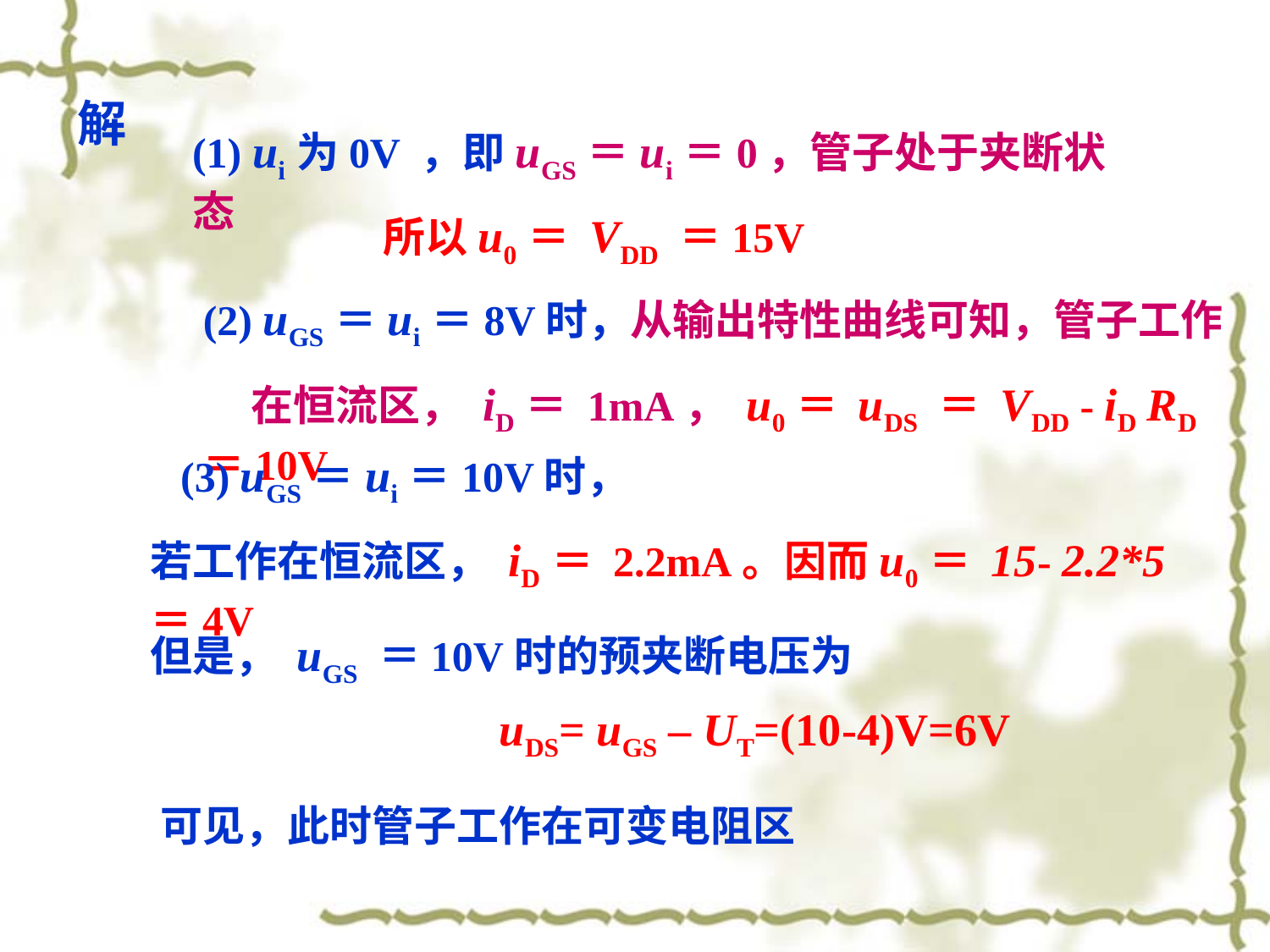

解
(1) ui为0V ，即uGS＝ui＝0，管子处于夹断状态
所以u0＝ VDD ＝15V
(2) uGS＝ui＝8V时，从输出特性曲线可知，管子工作
    在恒流区， iD＝ 1mA， u0＝ uDS ＝ VDD - iD RD ＝10V
(3) uGS＝ui＝10V时，

若工作在恒流区， iD＝ 2.2mA。因而u0＝ 15- 2.2*5 ＝4V
但是， uGS ＝10V时的预夹断电压为
uDS= uGS – UT=(10-4)V=6V
可见，此时管子工作在可变电阻区
111